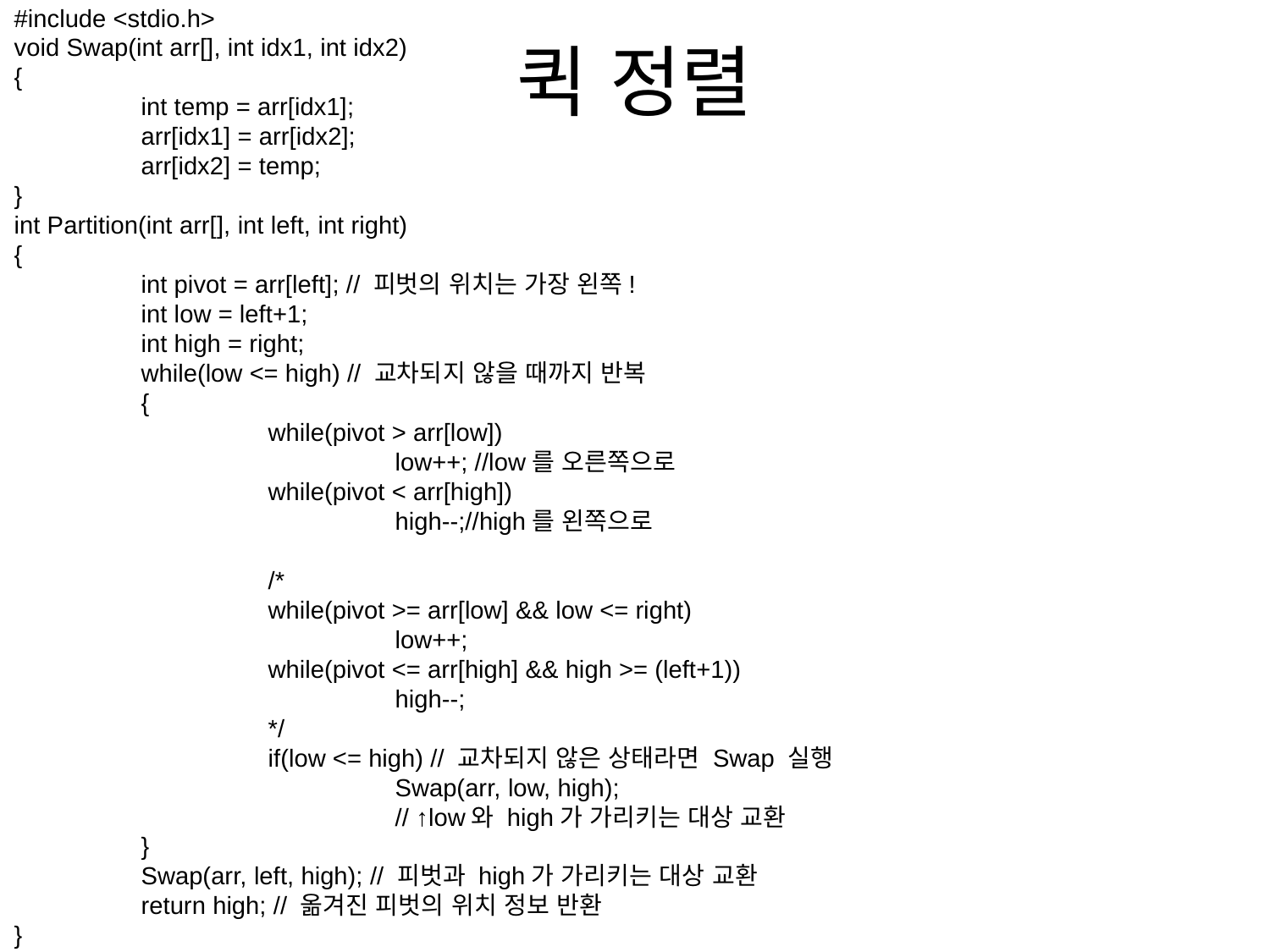

# 퀵 정렬
#include <stdio.h>
void Swap(int arr[], int idx1, int idx2)
{
	int temp = arr[idx1];
	arr[idx1] = arr[idx2];
	arr[idx2] = temp;
}
int Partition(int arr[], int left, int right)
{
	int pivot = arr[left]; // 피벗의 위치는 가장 왼쪽!
	int low = left+1;
	int high = right;
	while(low <= high) // 교차되지 않을 때까지 반복
	{
		while(pivot > arr[low])
			low++; //low를 오른쪽으로
		while(pivot < arr[high])
			high--;//high를 왼쪽으로

		/*
		while(pivot >= arr[low] && low <= right)
			low++;
		while(pivot <= arr[high] && high >= (left+1))
			high--;
		*/
		if(low <= high) // 교차되지 않은 상태라면 Swap 실행
			Swap(arr, low, high);
			// ↑low와 high가 가리키는 대상 교환
	}
	Swap(arr, left, high); // 피벗과 high가 가리키는 대상 교환
	return high; // 옮겨진 피벗의 위치 정보 반환
}